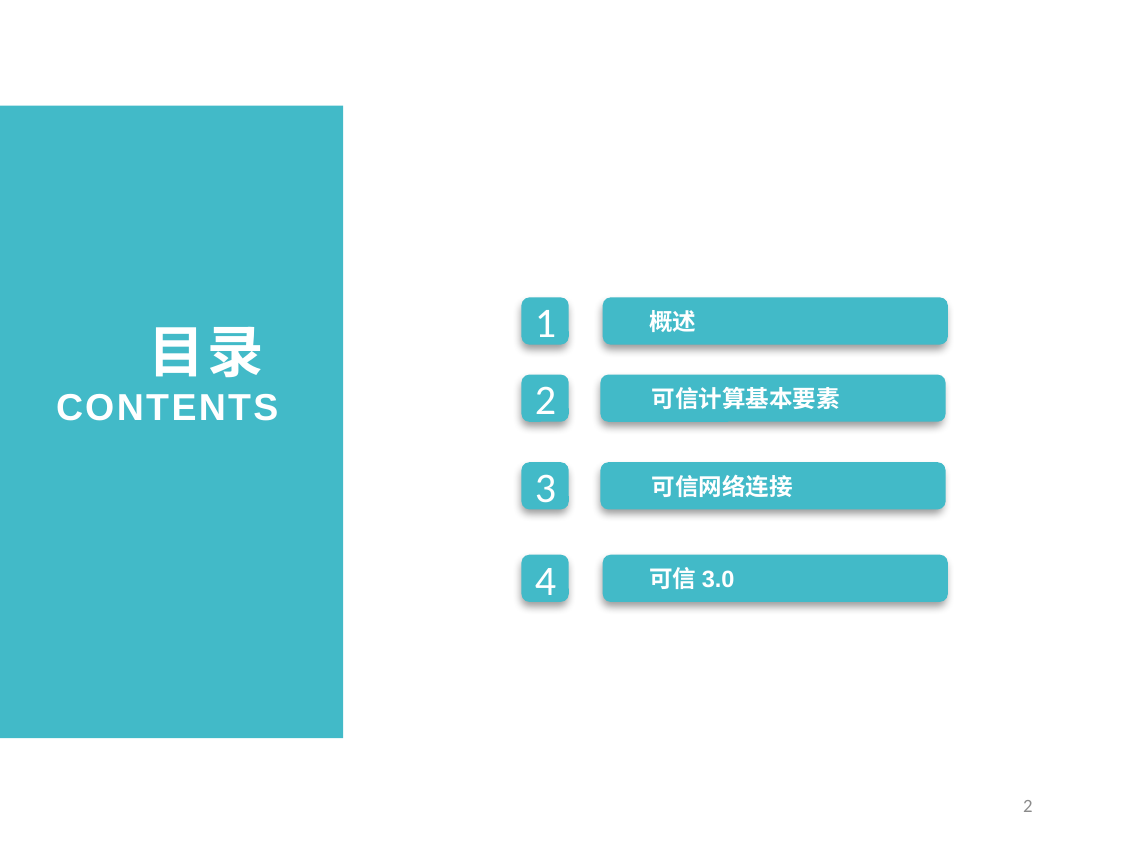

1

概述
目录
CONTENTS
2

可信计算基本要素
3

可信网络连接

可信3.0
4
2